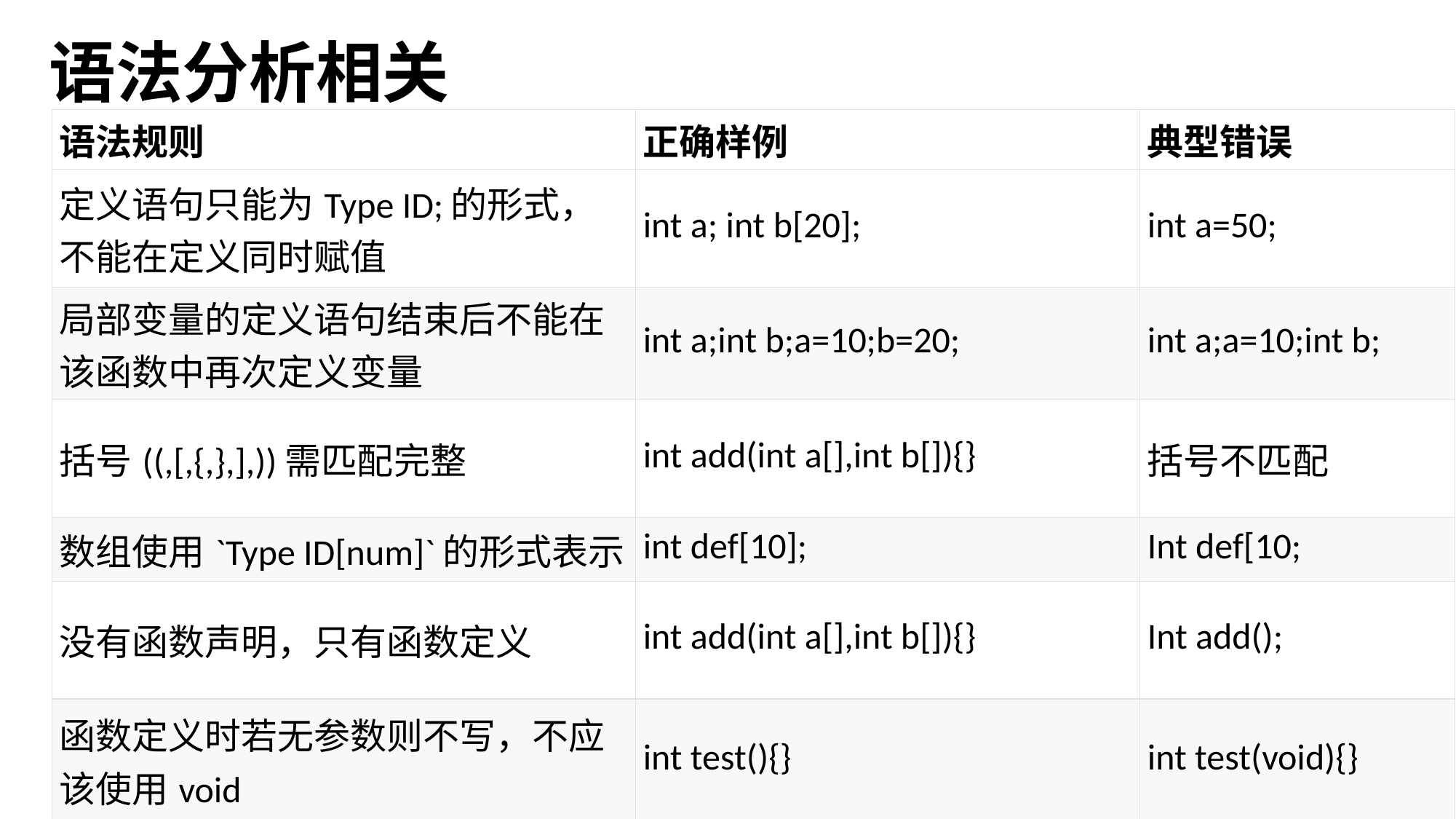

语法分析相关
| 语法规则 | 正确样例 | 典型错误 |
| --- | --- | --- |
| 定义语句只能为Type ID;的形式，不能在定义同时赋值 | int a; int b[20]; | int a=50; |
| 局部变量的定义语句结束后不能在该函数中再次定义变量 | int a;int b;a=10;b=20; | int a;a=10;int b; |
| 括号((,[,{,},],))需匹配完整 | int add(int a[],int b[]){} | 括号不匹配 |
| 数组使用`Type ID[num]`的形式表示 | int def[10]; | Int def[10; |
| 没有函数声明，只有函数定义 | int add(int a[],int b[]){} | Int add(); |
| 函数定义时若无参数则不写，不应该使用void | int test(){} | int test(void){} |